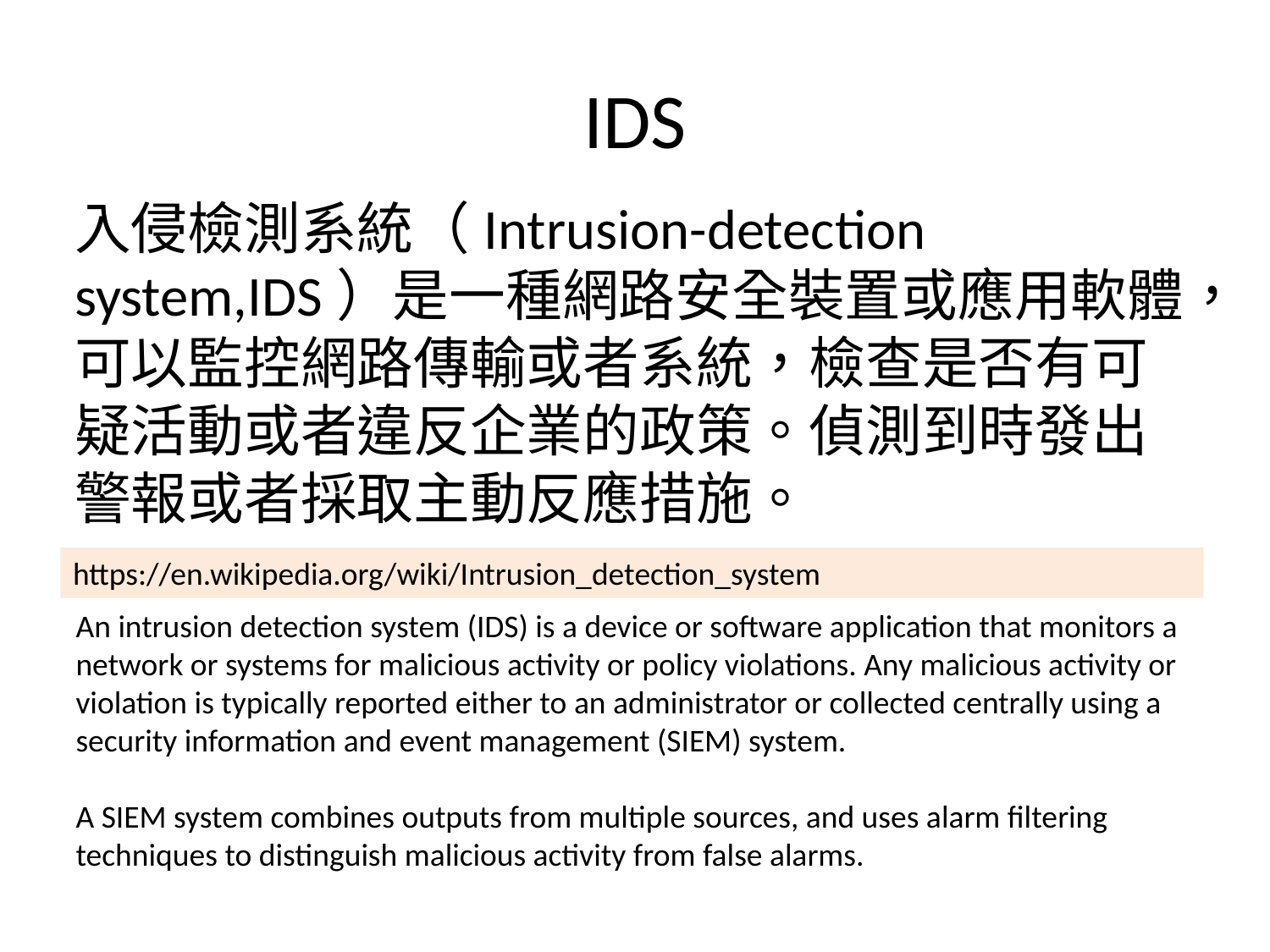

# IDS
入侵檢測系統（Intrusion-detection system,IDS）是一種網路安全裝置或應用軟體，可以監控網路傳輸或者系統，檢查是否有可疑活動或者違反企業的政策。偵測到時發出警報或者採取主動反應措施。
https://en.wikipedia.org/wiki/Intrusion_detection_system
An intrusion detection system (IDS) is a device or software application that monitors a network or systems for malicious activity or policy violations. Any malicious activity or violation is typically reported either to an administrator or collected centrally using a security information and event management (SIEM) system.

A SIEM system combines outputs from multiple sources, and uses alarm filtering techniques to distinguish malicious activity from false alarms.